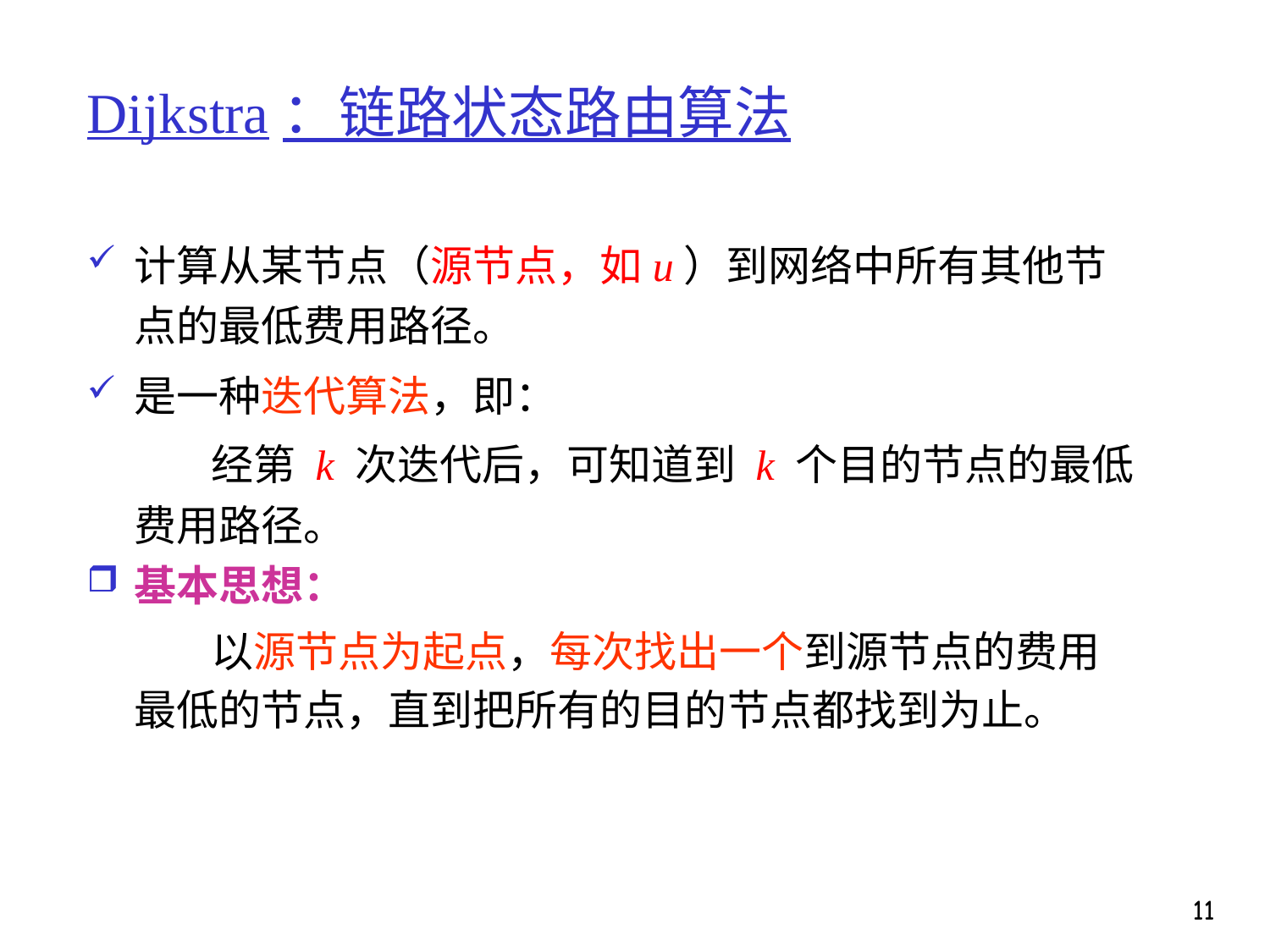

# Dijkstra：链路状态路由算法
计算从某节点（源节点，如u）到网络中所有其他节点的最低费用路径。
是一种迭代算法，即：
            经第 k 次迭代后，可知道到 k 个目的节点的最低费用路径。
基本思想：
            以源节点为起点，每次找出一个到源节点的费用最低的节点，直到把所有的目的节点都找到为止。
11